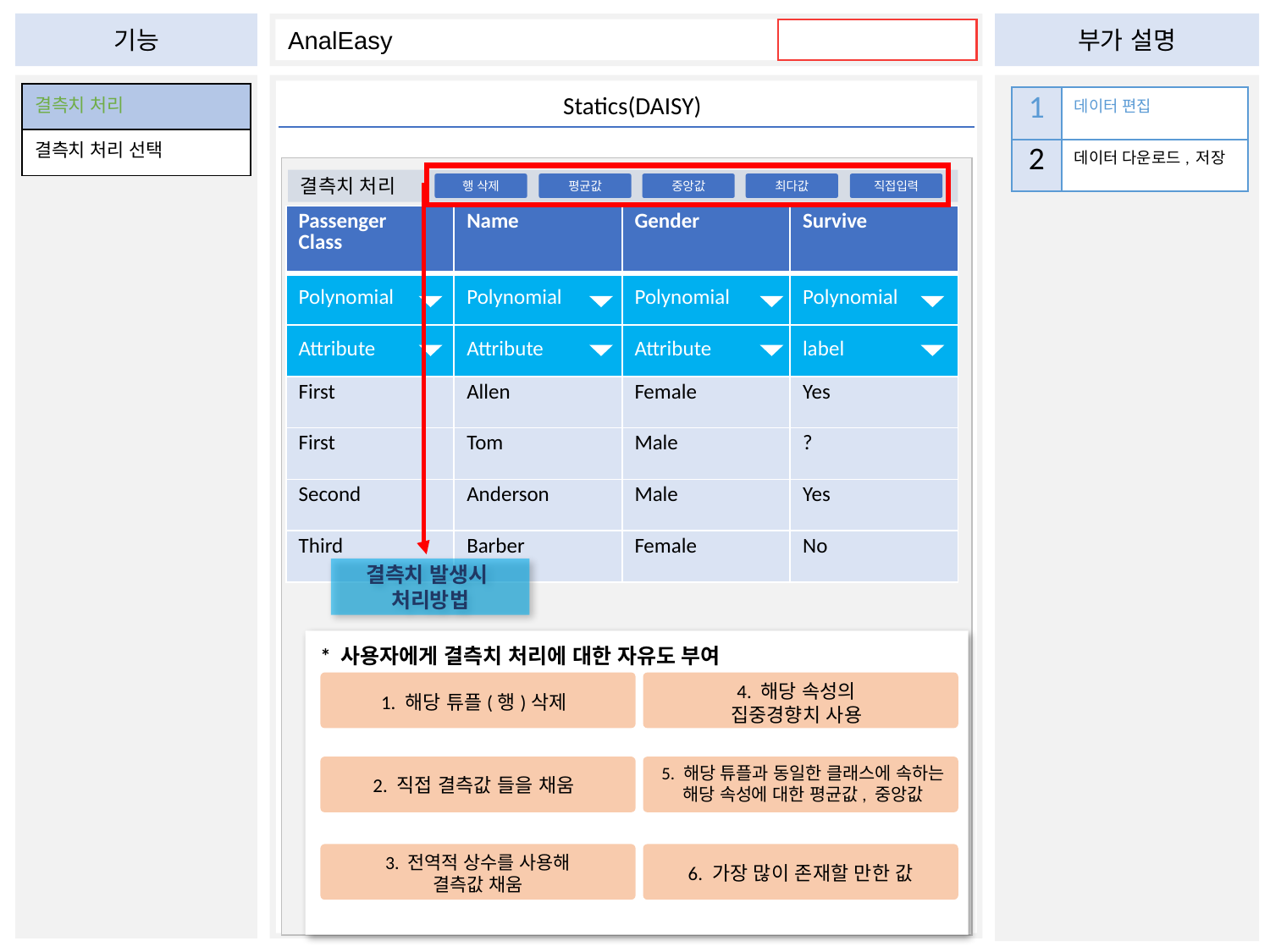

잘 모르는 부분
| 결측치 처리 |
| --- |
| 결측치 처리 선택 |
Statics(DAISY)
| 1 | 데이터 편집 |
| --- | --- |
| 2 | 데이터 다운로드, 저장 |

결측치 처리
행 삭제
평균값
중앙값
최다값
직접입력
| Passenger Class | Name | Gender | Survive |
| --- | --- | --- | --- |
| Polynomial | Polynomial | Polynomial | Polynomial |
| Attribute | Attribute | Attribute | label |
| First | Allen | Female | Yes |
| First | Tom | Male | ? |
| Second | Anderson | Male | Yes |
| Third | Barber | Female | No |

결측치 발생시  처리방법
ㅊ

1. 해당 튜플(행)삭제

4. 해당 속성의 집중경향치 사용
5. 해당 튜플과 동일한 클래스에 속하는 해당 속성에 대한 평균값, 중앙값

2. 직접 결측값 들을 채움

6. 가장 많이 존재할 만한 값

3. 전역적 상수를 사용해 결측값 채움
* 사용자에게 결측치 처리에 대한 자유도 부여